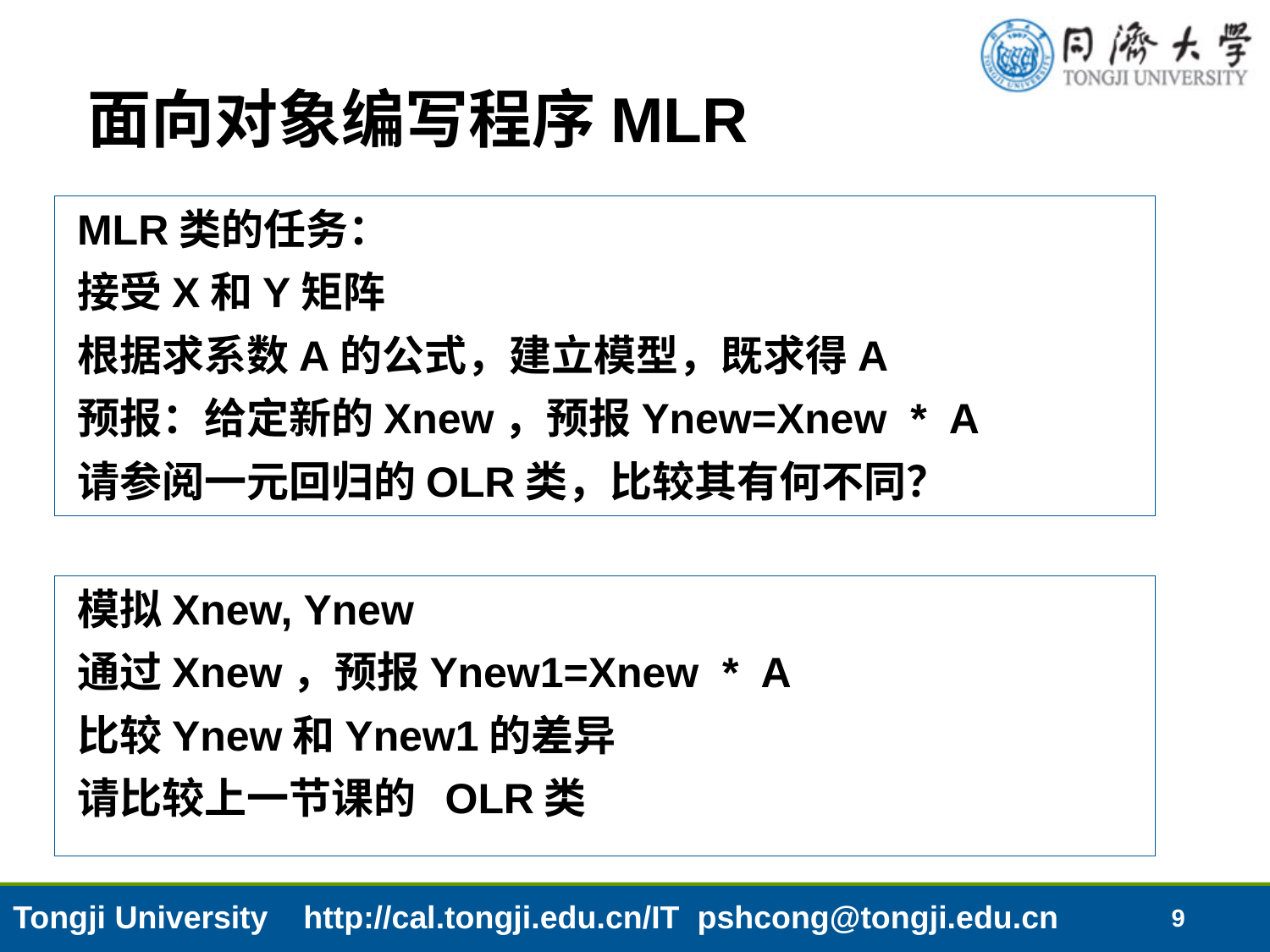

# 面向对象编写程序MLR
MLR类的任务：
接受X和Y矩阵
根据求系数A的公式，建立模型，既求得A
预报：给定新的Xnew，预报Ynew=Xnew  *  A
请参阅一元回归的OLR类，比较其有何不同？
模拟Xnew, Ynew
通过Xnew，预报Ynew1=Xnew  *  A
比较Ynew和Ynew1的差异
请比较上一节课的  OLR类